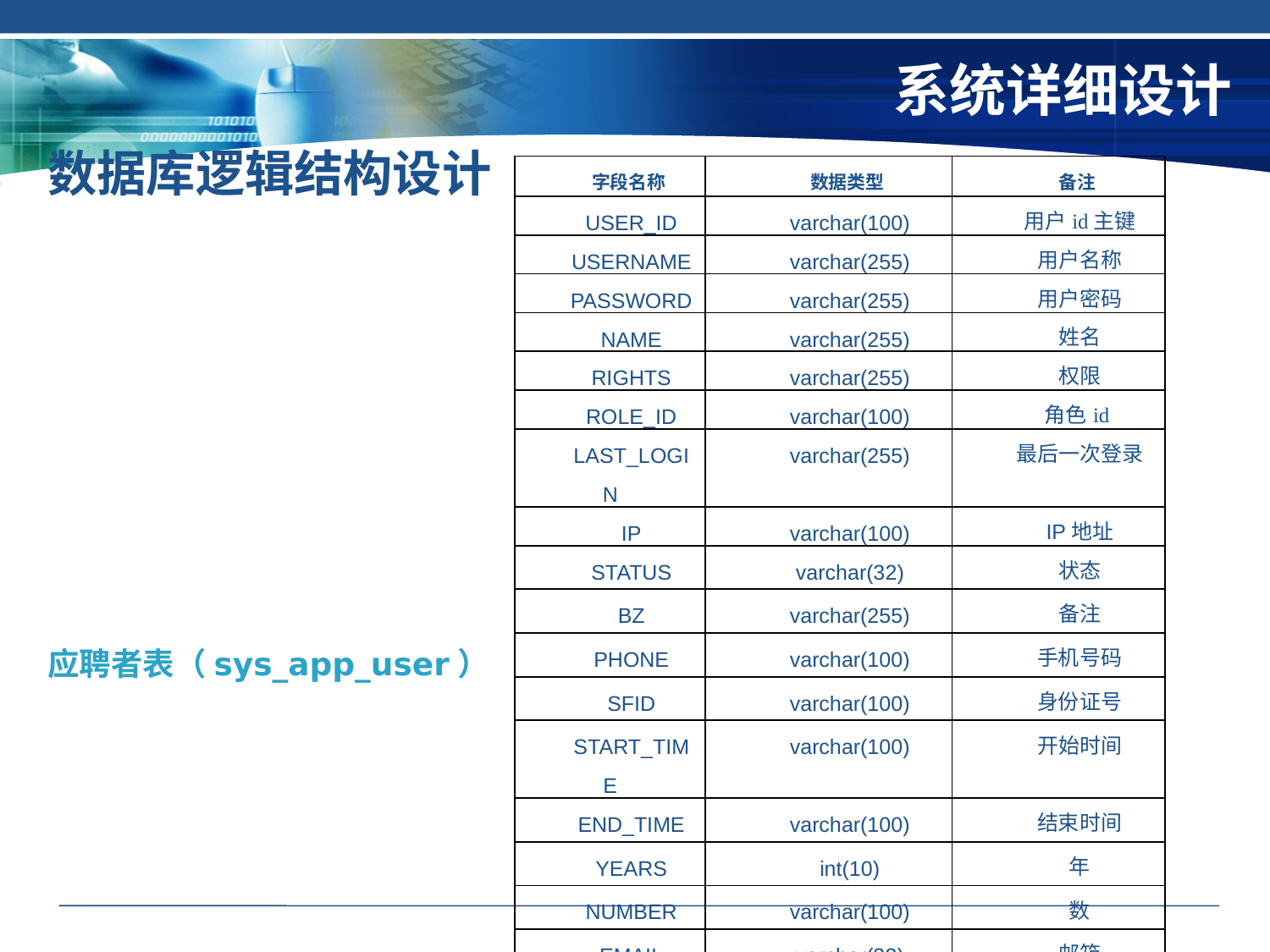

# 系统详细设计
数据库逻辑结构设计

应聘者表（sys_app_user）

| 字段名称 | 数据类型 | 备注 |
| --- | --- | --- |
| USER\_ID | varchar(100) | 用户id主键 |
| USERNAME | varchar(255) | 用户名称 |
| PASSWORD | varchar(255) | 用户密码 |
| NAME | varchar(255) | 姓名 |
| RIGHTS | varchar(255) | 权限 |
| ROLE\_ID | varchar(100) | 角色id |
| LAST\_LOGIN | varchar(255) | 最后一次登录 |
| IP | varchar(100) | IP地址 |
| STATUS | varchar(32) | 状态 |
| BZ | varchar(255) | 备注 |
| PHONE | varchar(100) | 手机号码 |
| SFID | varchar(100) | 身份证号 |
| START\_TIME | varchar(100) | 开始时间 |
| END\_TIME | varchar(100) | 结束时间 |
| YEARS | int(10) | 年 |
| NUMBER | varchar(100) | 数 |
| EMAIL | varchar(32) | 邮箱 |